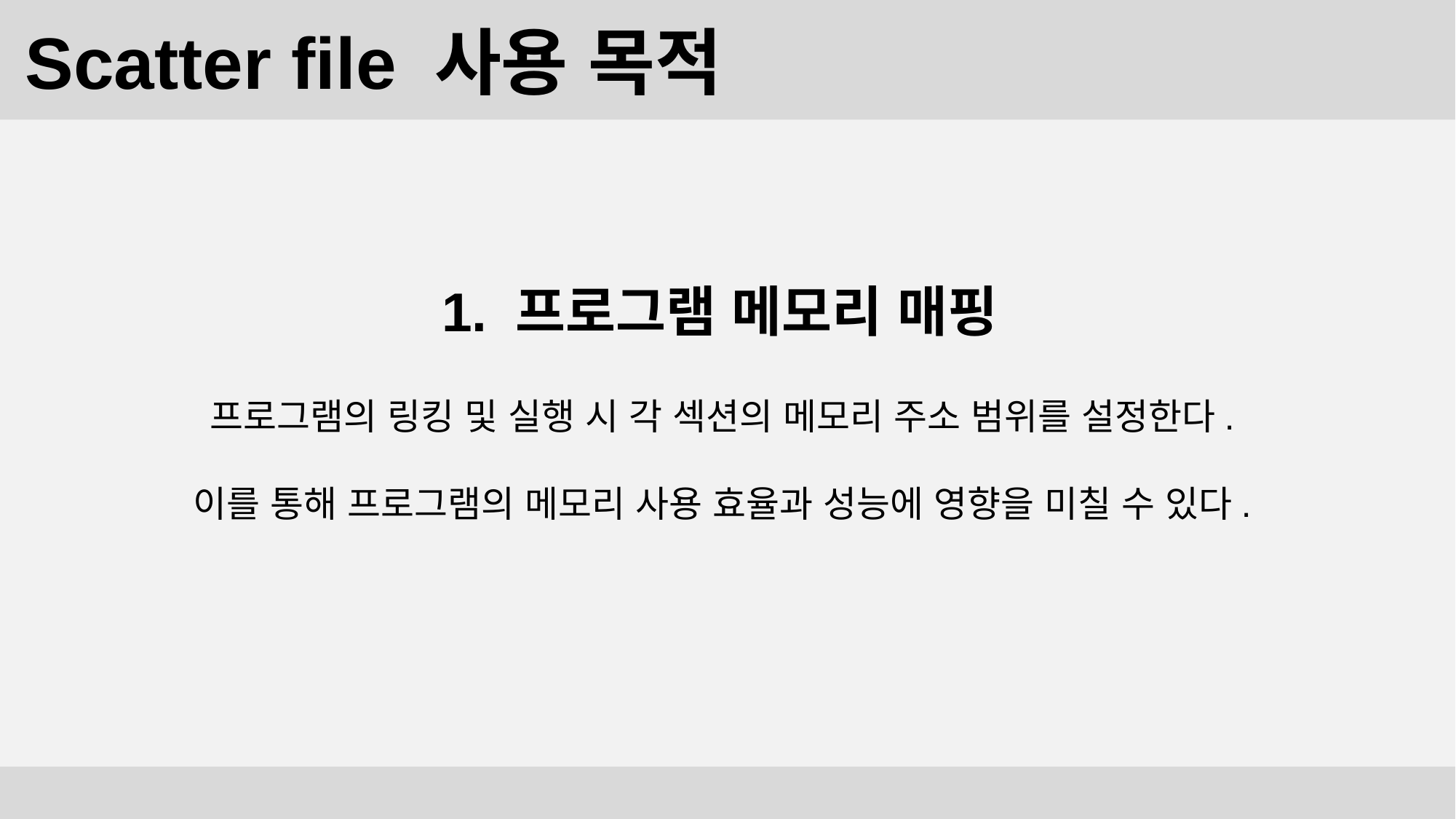

# Scatter file 사용 목적
1. 프로그램 메모리 매핑

프로그램의 링킹 및 실행 시 각 섹션의 메모리 주소 범위를 설정한다.

이를 통해 프로그램의 메모리 사용 효율과 성능에 영향을 미칠 수 있다.